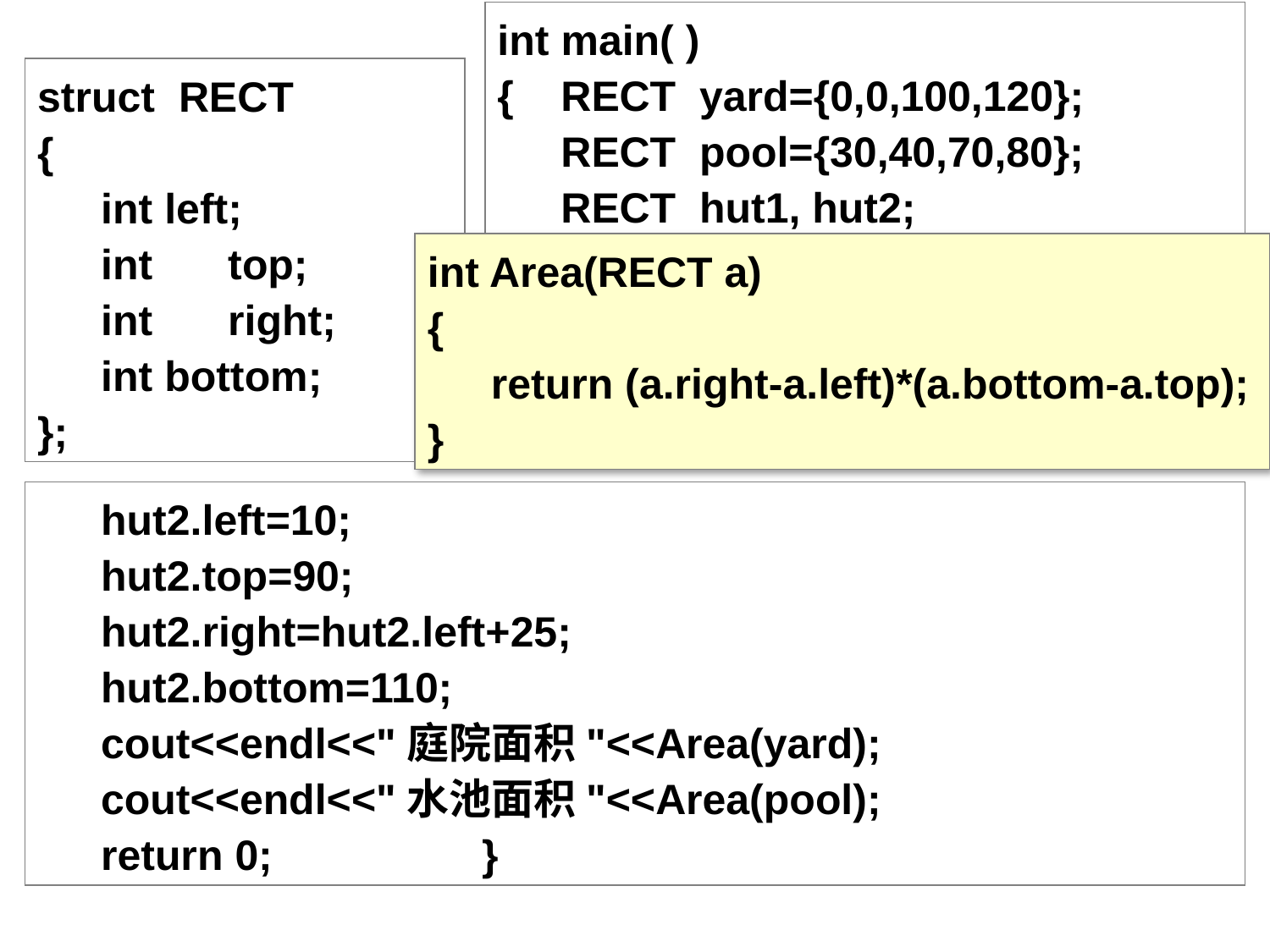

int main( )
{	RECT  yard={0,0,100,120};
	RECT  pool={30,40,70,80};
	RECT  hut1, hut2;
	hut1.left=70;
	hut1.top=10;
	hut1.right=hut1.left+25;
	hut1.bottom=30;
struct  RECT
{
	int left;
	int	top;
	int	right;
	int bottom;
};
int Area(RECT a)
{
	return (a.right-a.left)*(a.bottom-a.top);
}
	hut2.left=10;
	hut2.top=90;
	hut2.right=hut2.left+25;
	hut2.bottom=110;
	cout<<endl<<"庭院面积"<<Area(yard);
	cout<<endl<<"水池面积"<<Area(pool);
	return 0;		}